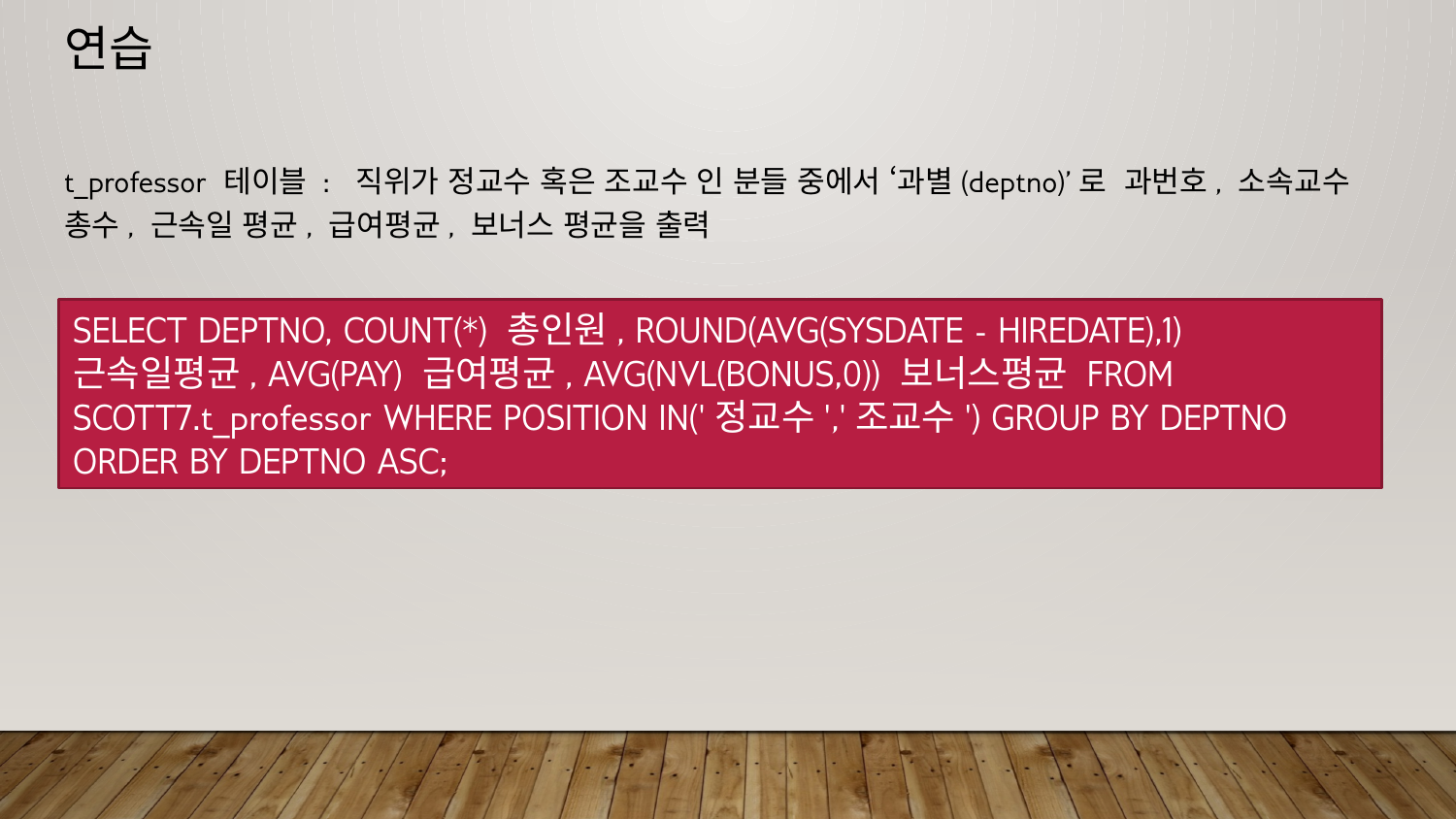

# 연습
t_professor 테이블 :  직위가 정교수 혹은 조교수 인 분들 중에서 ‘과별(deptno)’로  과번호, 소속교수 총수, 근속일 평균, 급여평균, 보너스 평균을 출력
SELECT DEPTNO, COUNT(*) 총인원, ROUND(AVG(SYSDATE - HIREDATE),1) 근속일평균, AVG(PAY) 급여평균, AVG(NVL(BONUS,0)) 보너스평균 FROM SCOTT7.t_professor WHERE POSITION IN('정교수','조교수') GROUP BY DEPTNO ORDER BY DEPTNO ASC;